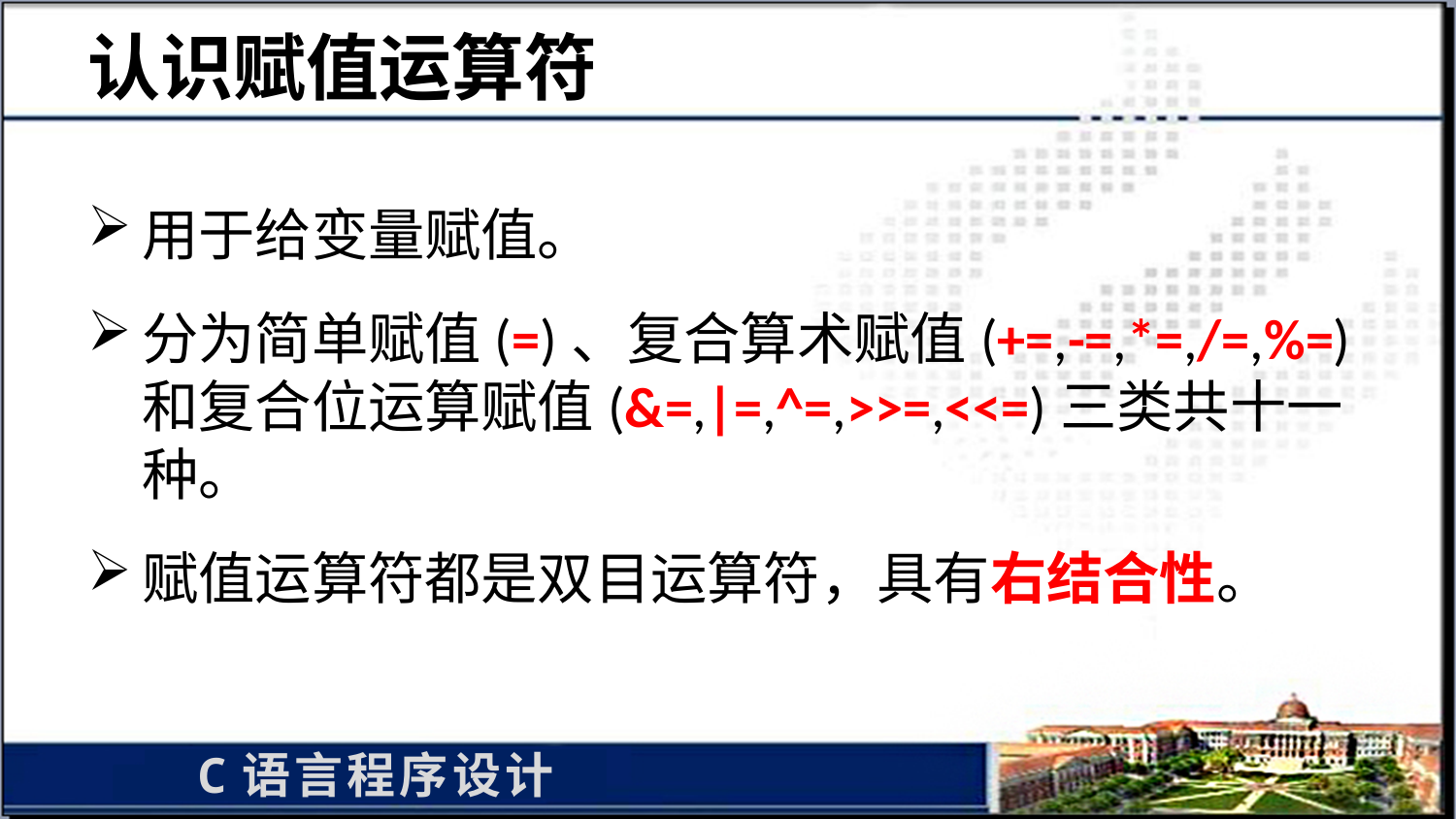

# 认识赋值运算符
用于给变量赋值。
分为简单赋值(=)、复合算术赋值(+=,-=,*=,/=,%=)和复合位运算赋值(&=,|=,^=,>>=,<<=)三类共十一种。
赋值运算符都是双目运算符，具有右结合性。